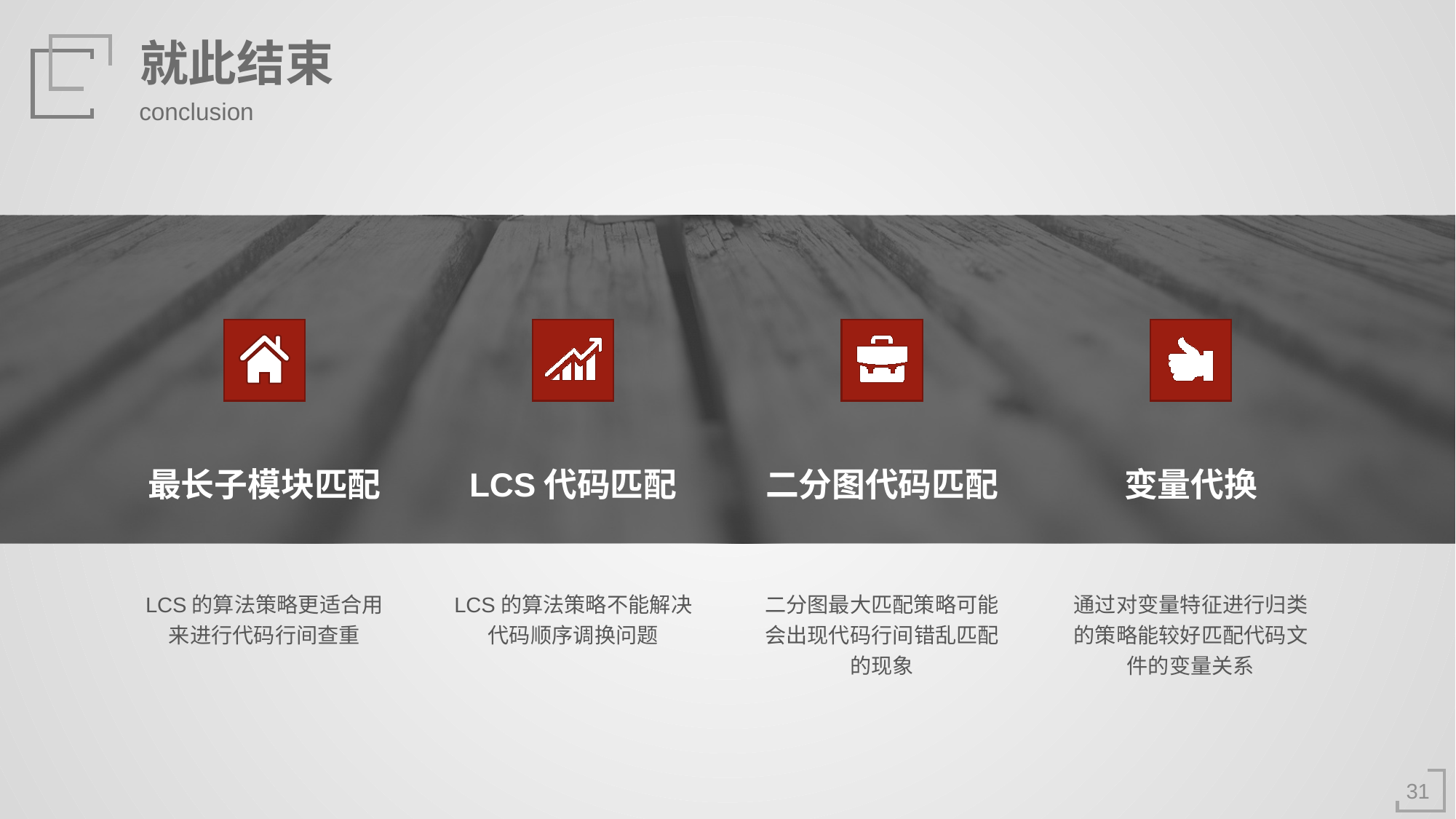

就此结束
conclusion

最长子模块匹配
LCS代码匹配
二分图代码匹配
变量代换
LCS的算法策略更适合用来进行代码行间查重
LCS的算法策略不能解决代码顺序调换问题
二分图最大匹配策略可能会出现代码行间错乱匹配的现象
通过对变量特征进行归类的策略能较好匹配代码文件的变量关系